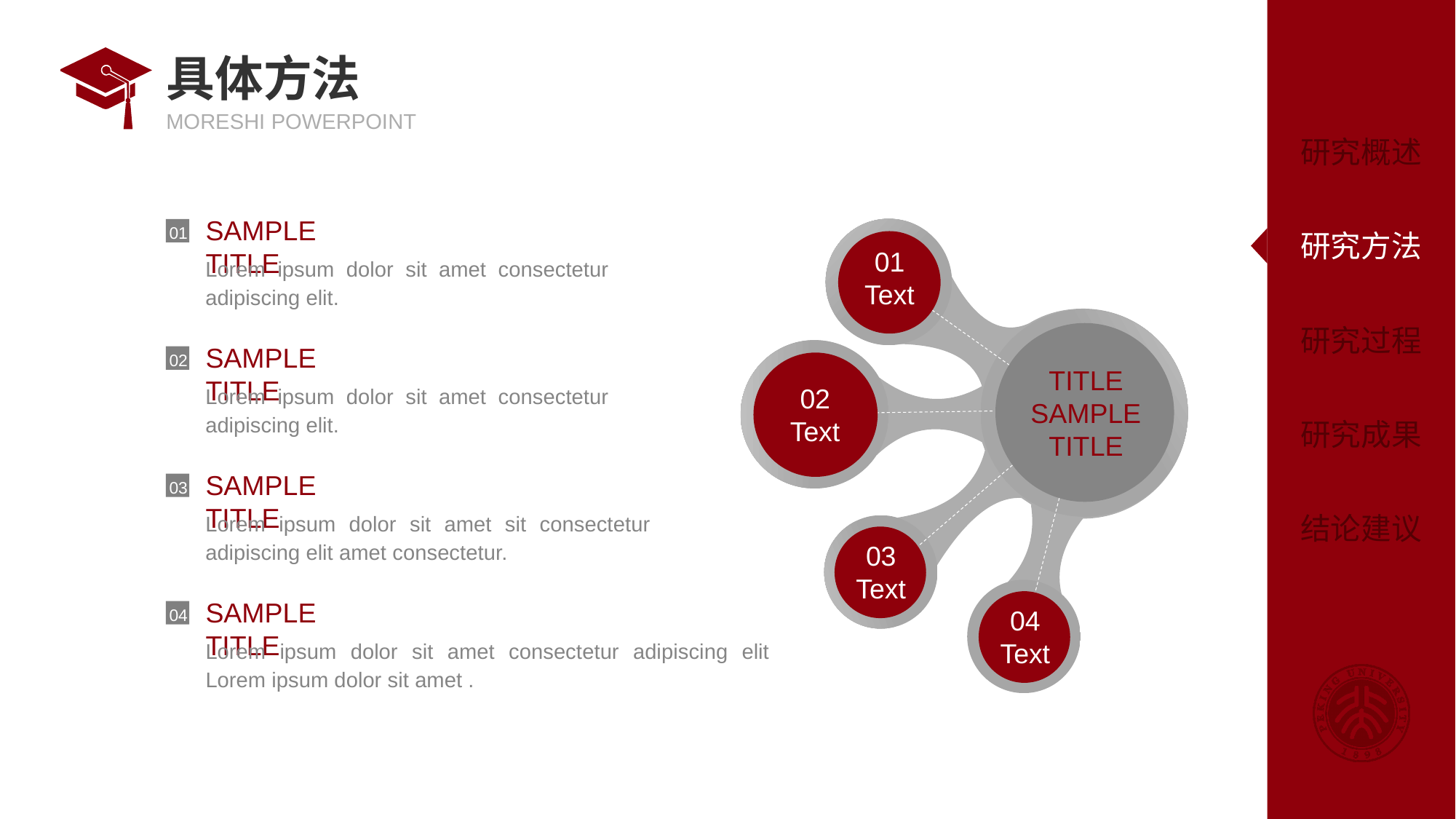

# 具体方法
SAMPLE TITLE
01

01
Text
Lorem ipsum dolor sit amet consectetur adipiscing elit.

SAMPLE TITLE

02

TITLE
SAMPLE
TITLE
Lorem ipsum dolor sit amet consectetur adipiscing elit.
02
Text
SAMPLE TITLE
03

Lorem ipsum dolor sit amet sit consectetur adipiscing elit amet consectetur.

03
Text

SAMPLE TITLE

04

04
Text
Lorem ipsum dolor sit amet consectetur adipiscing elit Lorem ipsum dolor sit amet .